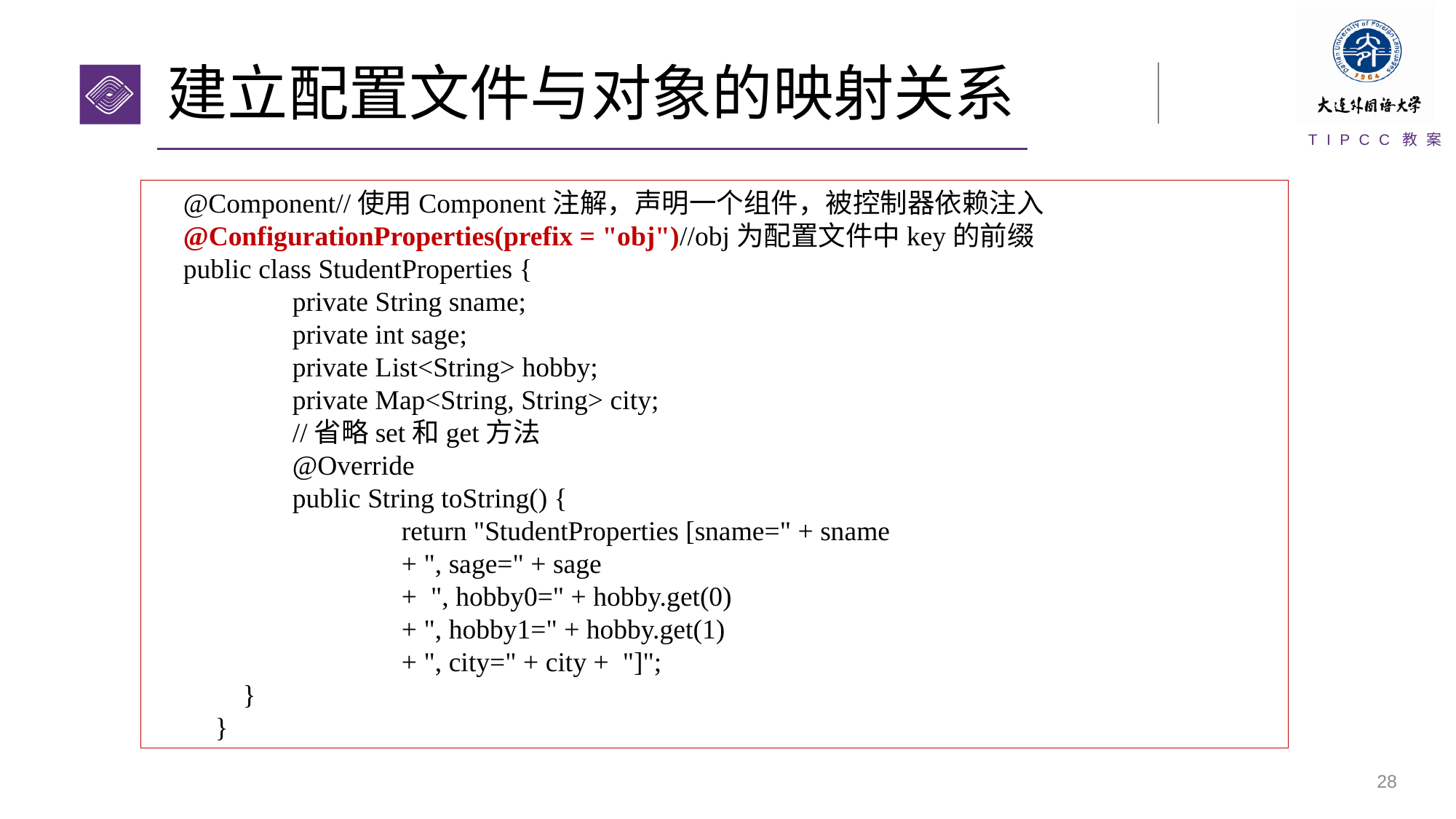

# 建立配置文件与对象的映射关系
@Component//使用Component注解，声明一个组件，被控制器依赖注入
@ConfigurationProperties(prefix = "obj")//obj为配置文件中key的前缀
public class StudentProperties {
	private String sname;
	private int sage;
	private List<String> hobby;
	private Map<String, String> city;
	//省略set和get方法
	@Override
	public String toString() {
        		return "StudentProperties [sname=" + sname
        		+ ", sage=" + sage
        		+  ", hobby0=" + hobby.get(0)
        		+ ", hobby1=" + hobby.get(1)
        		+ ", city=" + city +  "]";
    }
}
28